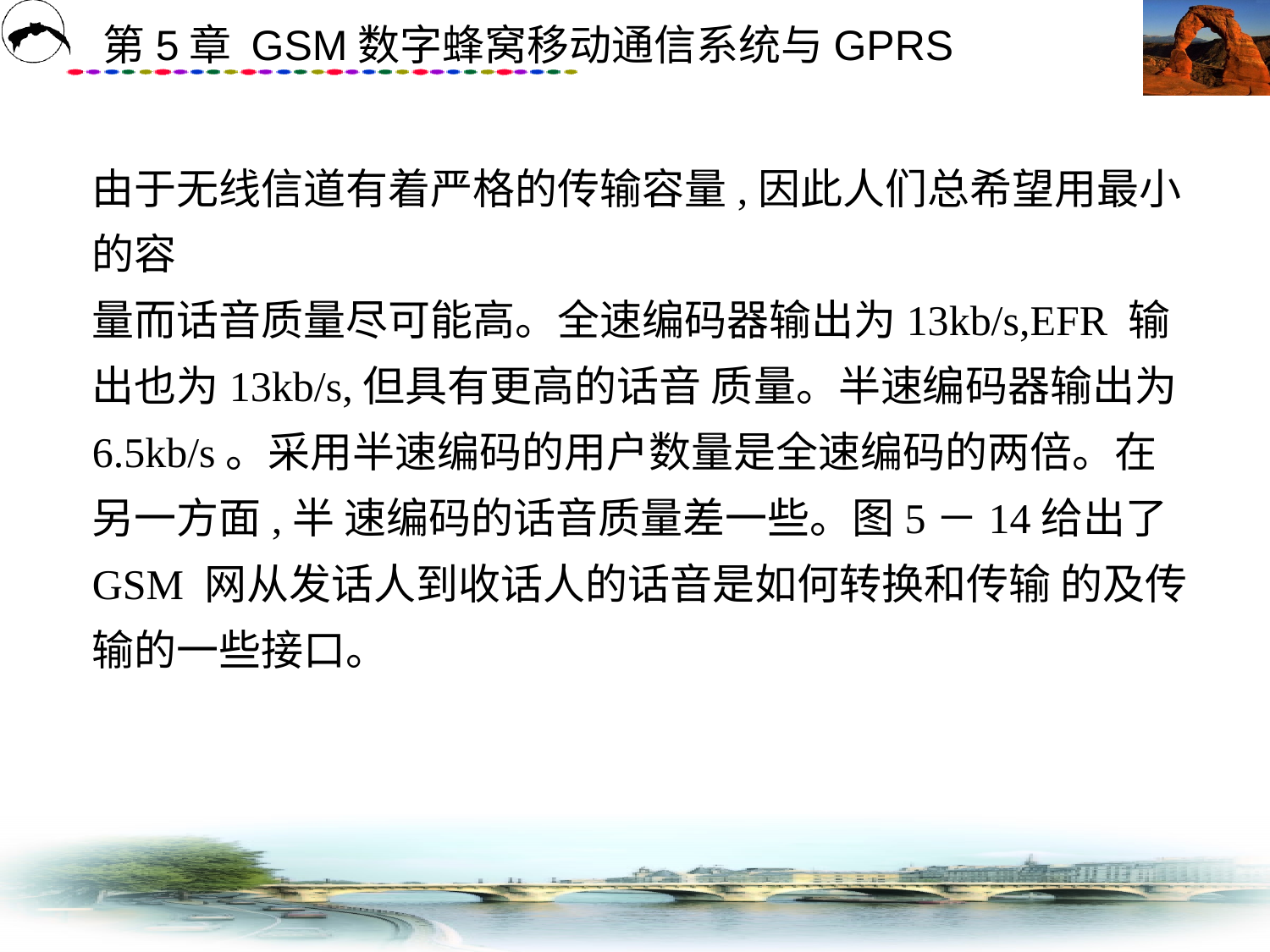

# 由于无线信道有着严格的传输容量,因此人们总希望用最小的容 量而话音质量尽可能高。全速编码器输出为13kb/s,EFR 输出也为13kb/s,但具有更高的话音 质量。半速编码器输出为6.5kb/s。采用半速编码的用户数量是全速编码的两倍。在另一方面,半 速编码的话音质量差一些。图5－14给出了 GSM 网从发话人到收话人的话音是如何转换和传输 的及传输的一些接口。